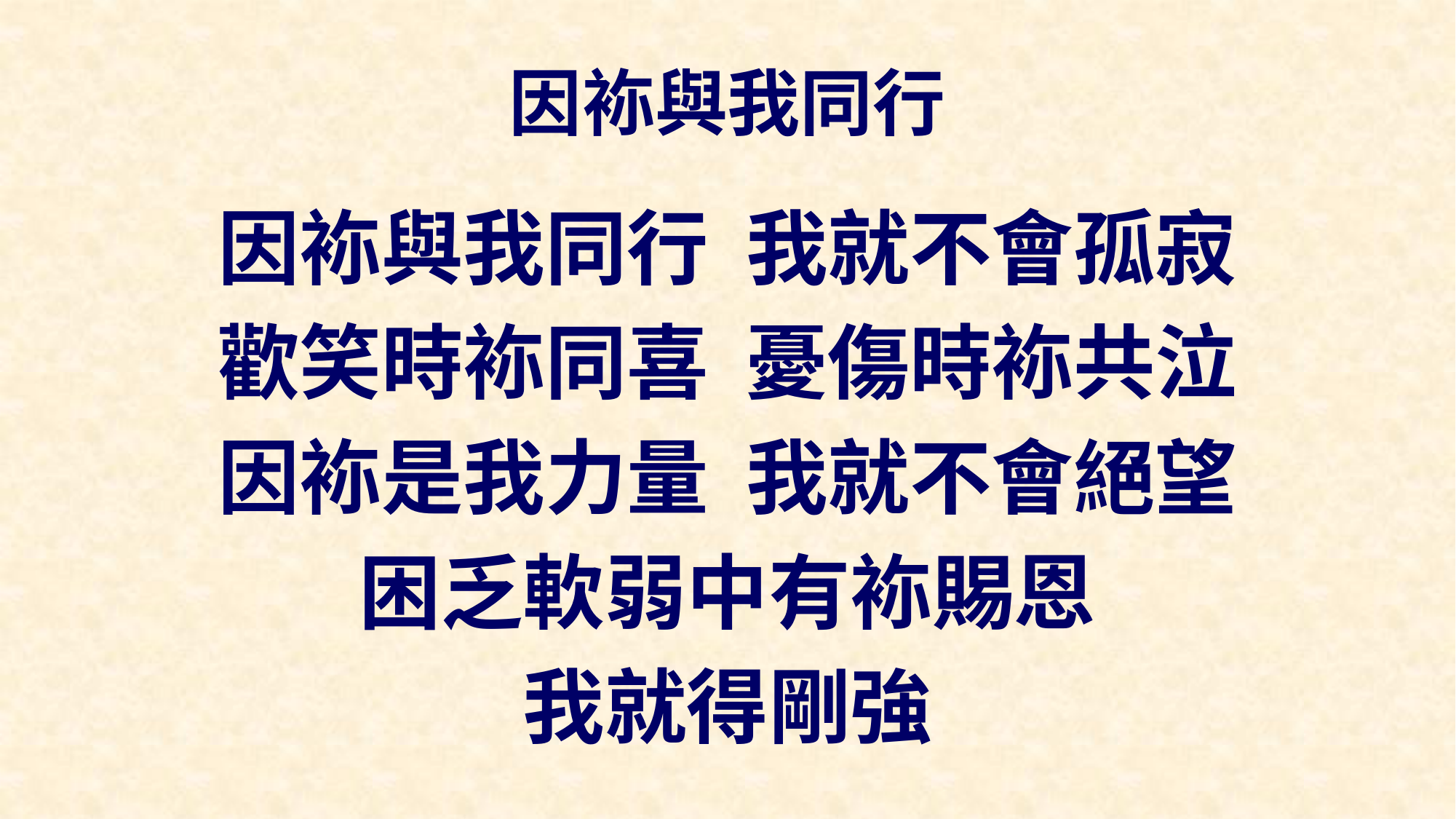

# 因袮與我同行
因袮與我同行  我就不會孤寂
歡笑時袮同喜  憂傷時袮共泣
因袮是我力量  我就不會絕望
困乏軟弱中有袮賜恩
我就得剛強